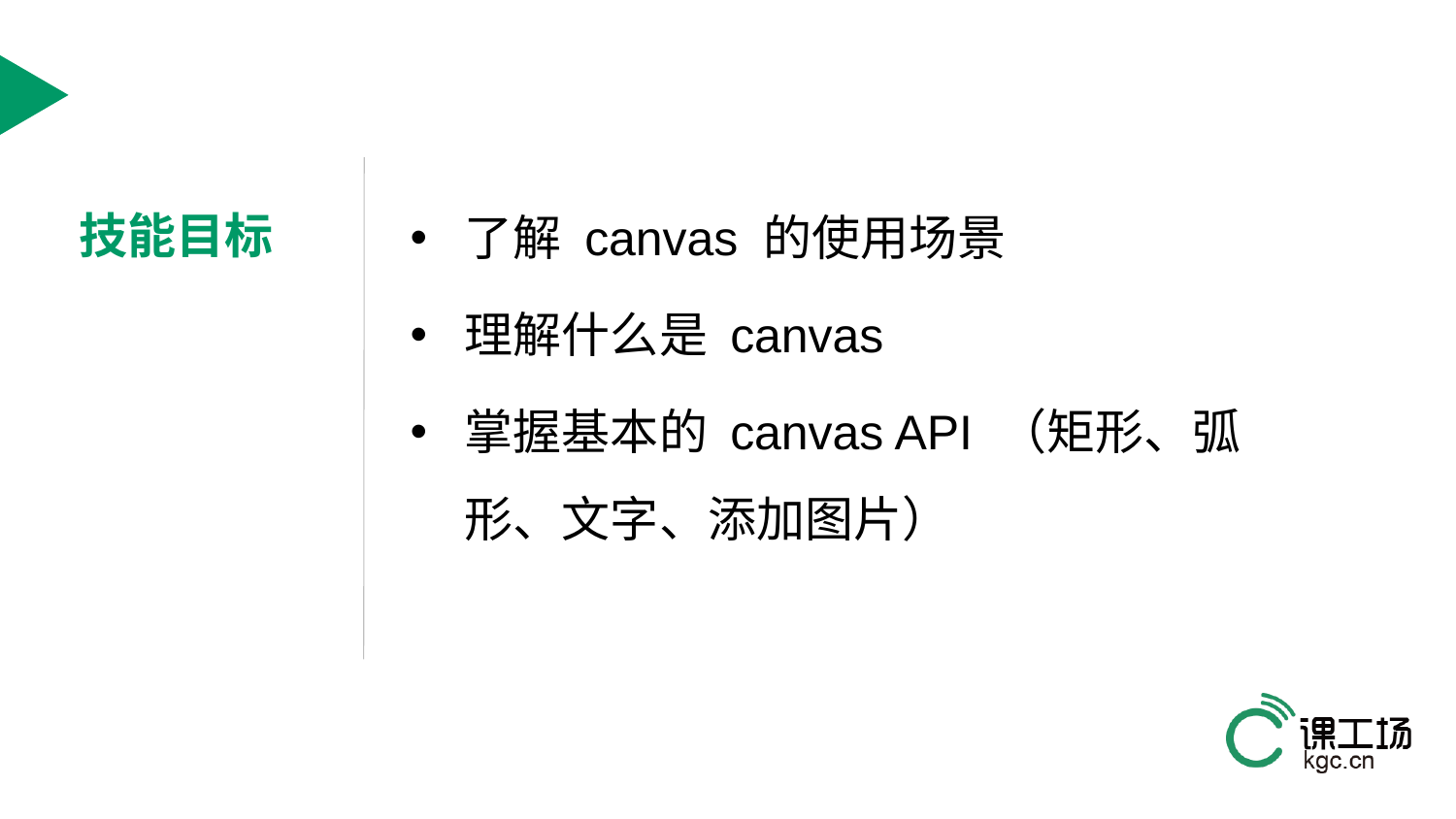

技能目标
了解 canvas 的使用场景
理解什么是 canvas
掌握基本的 canvas API （矩形、弧形、文字、添加图片）